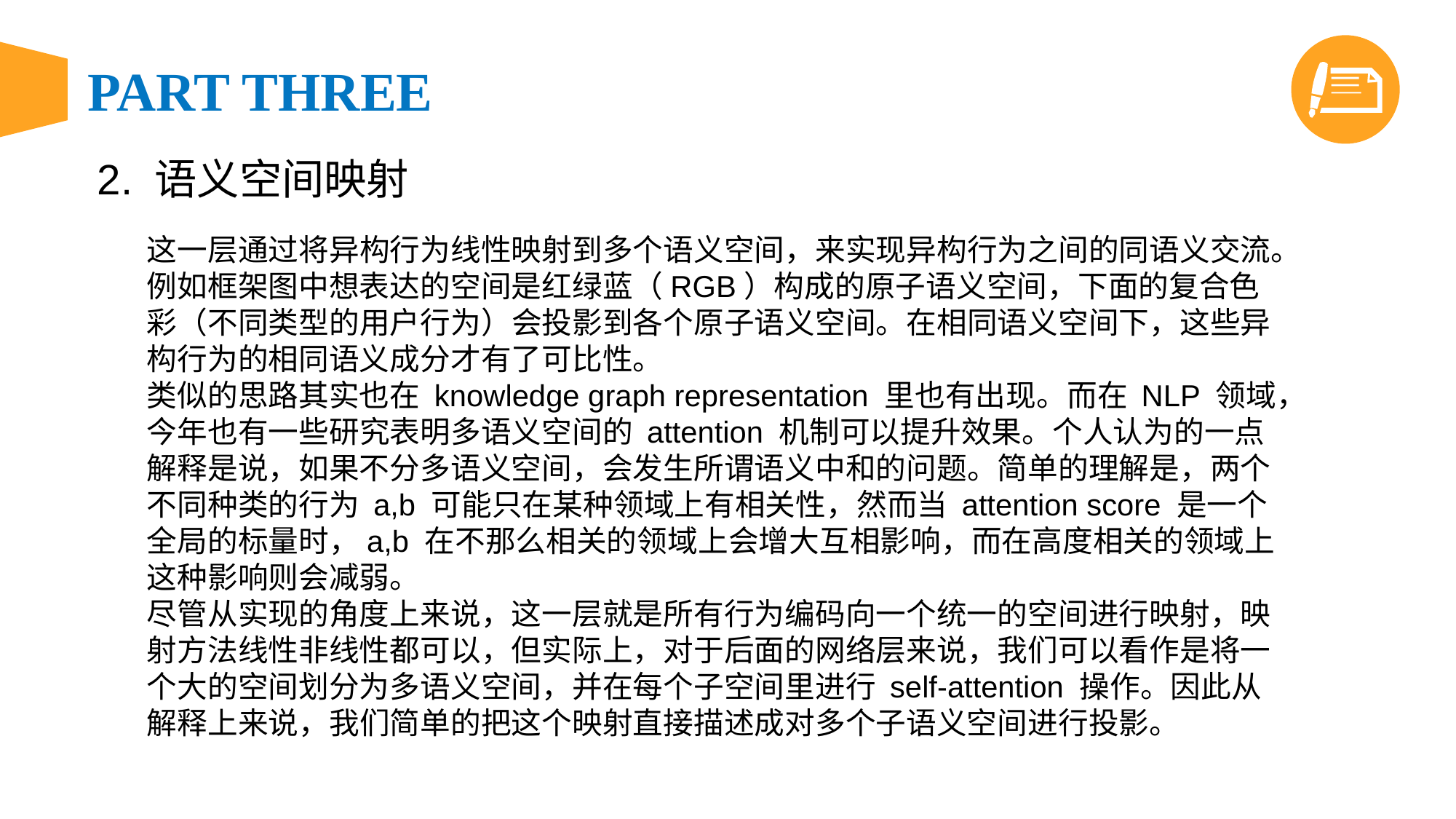

2. 语义空间映射
这一层通过将异构行为线性映射到多个语义空间，来实现异构行为之间的同语义交流。例如框架图中想表达的空间是红绿蓝（RGB）构成的原子语义空间，下面的复合色彩（不同类型的用户行为）会投影到各个原子语义空间。在相同语义空间下，这些异构行为的相同语义成分才有了可比性。
类似的思路其实也在 knowledge graph representation 里也有出现。而在 NLP 领域，今年也有一些研究表明多语义空间的 attention 机制可以提升效果。个人认为的一点解释是说，如果不分多语义空间，会发生所谓语义中和的问题。简单的理解是，两个不同种类的行为 a,b 可能只在某种领域上有相关性，然而当 attention score 是一个全局的标量时，a,b 在不那么相关的领域上会增大互相影响，而在高度相关的领域上这种影响则会减弱。
尽管从实现的角度上来说，这一层就是所有行为编码向一个统一的空间进行映射，映射方法线性非线性都可以，但实际上，对于后面的网络层来说，我们可以看作是将一个大的空间划分为多语义空间，并在每个子空间里进行 self-attention 操作。因此从解释上来说，我们简单的把这个映射直接描述成对多个子语义空间进行投影。